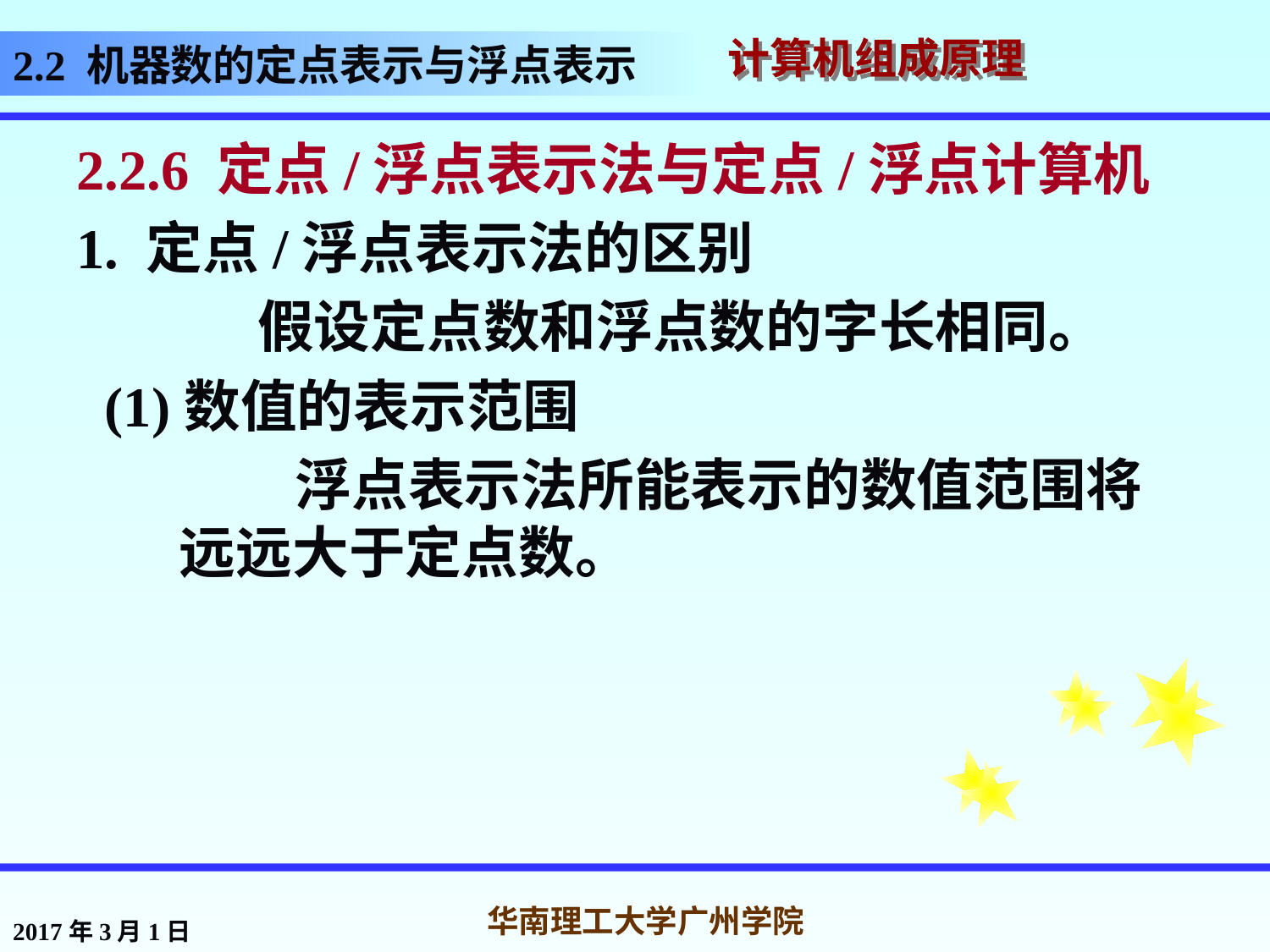

2.2 机器数的定点表示与浮点表示
2.2.6 定点/浮点表示法与定点/浮点计算机
1. 定点/浮点表示法的区别
             假设定点数和浮点数的字长相同。
  (1)数值的表示范围
           浮点表示法所能表示的数值范围将远远大于定点数。
2017年3月1日
华南理工大学广州学院